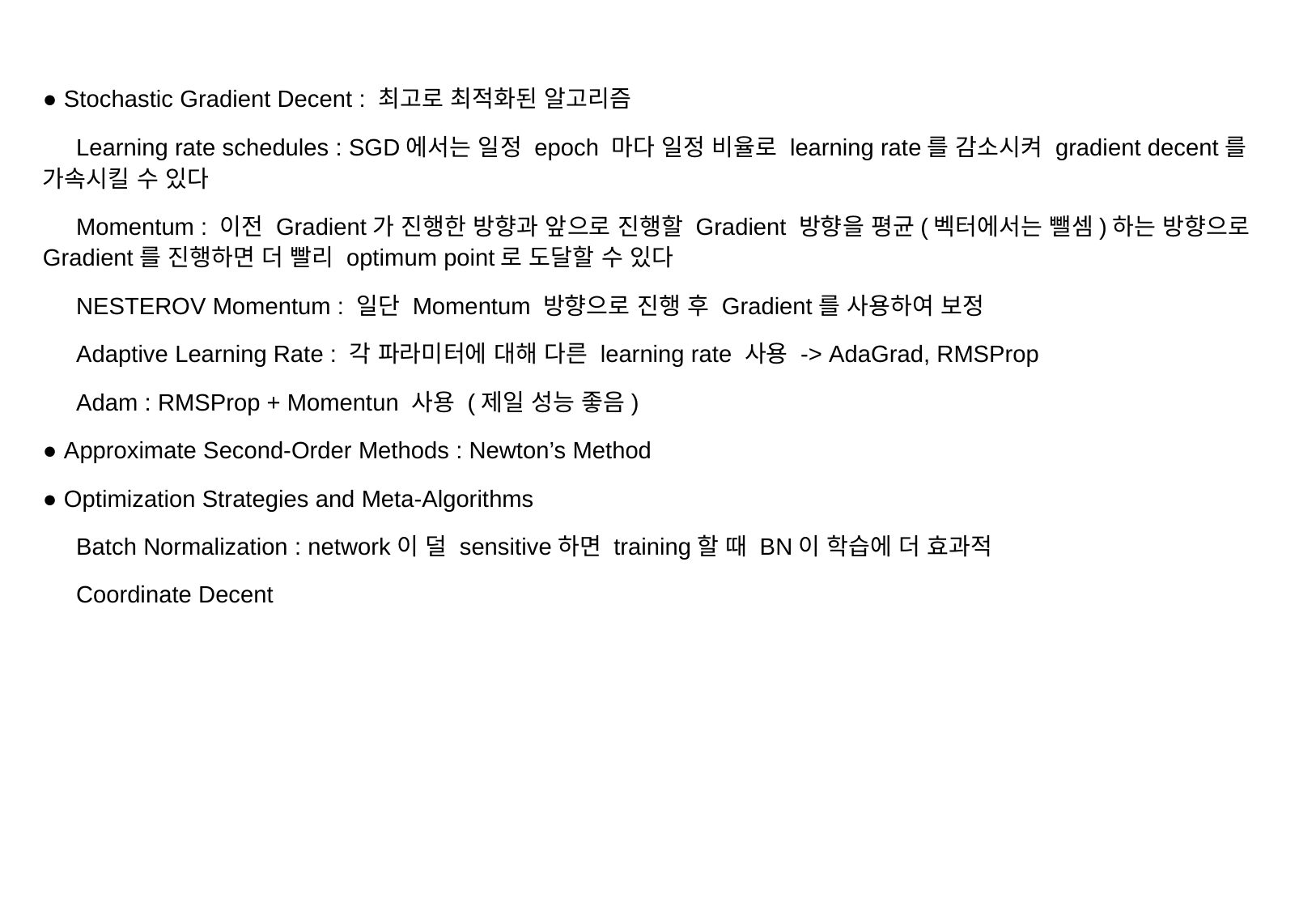

● Stochastic Gradient Decent : 최고로 최적화된 알고리즘
     Learning rate schedules : SGD에서는 일정 epoch 마다 일정 비율로 learning rate를 감소시켜 gradient decent를 가속시킬 수 있다
     Momentum : 이전 Gradient가 진행한 방향과 앞으로 진행할 Gradient 방향을 평균(벡터에서는 뺄셈)하는 방향으로 Gradient를 진행하면 더 빨리 optimum point로 도달할 수 있다
     NESTEROV Momentum : 일단 Momentum 방향으로 진행 후 Gradient를 사용하여 보정
     Adaptive Learning Rate : 각 파라미터에 대해 다른 learning rate 사용 -> AdaGrad, RMSProp
     Adam : RMSProp + Momentun 사용 (제일 성능 좋음)
● Approximate Second-Order Methods : Newton’s Method
● Optimization Strategies and Meta-Algorithms
     Batch Normalization : network이 덜 sensitive하면 training할 때 BN이 학습에 더 효과적
     Coordinate Decent